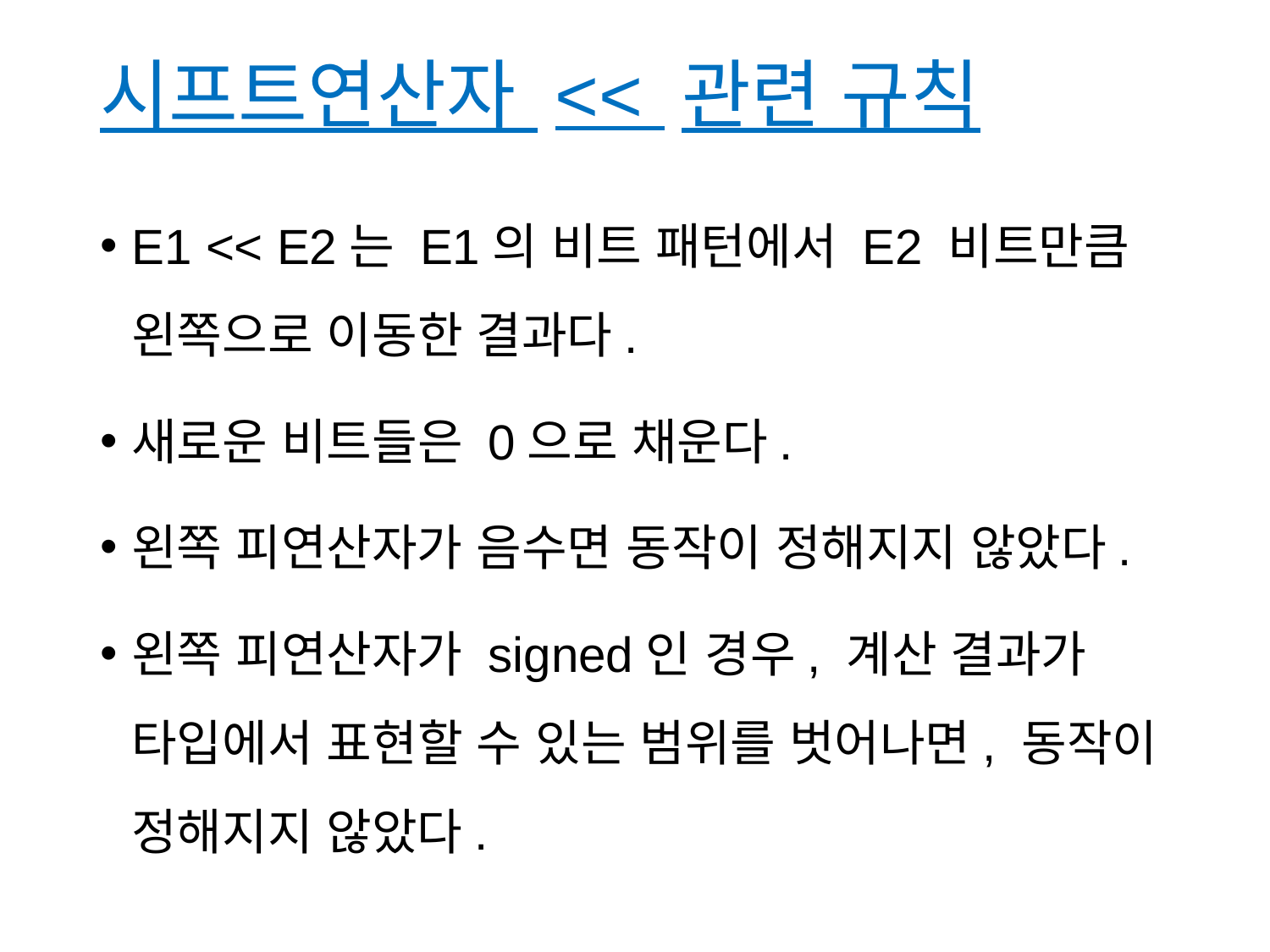

# 시프트연산자 << 관련 규칙
E1 << E2는 E1의 비트 패턴에서 E2 비트만큼 왼쪽으로 이동한 결과다.
새로운 비트들은 0으로 채운다.
왼쪽 피연산자가 음수면 동작이 정해지지 않았다.
왼쪽 피연산자가 signed인 경우, 계산 결과가 타입에서 표현할 수 있는 범위를 벗어나면, 동작이 정해지지 않았다.